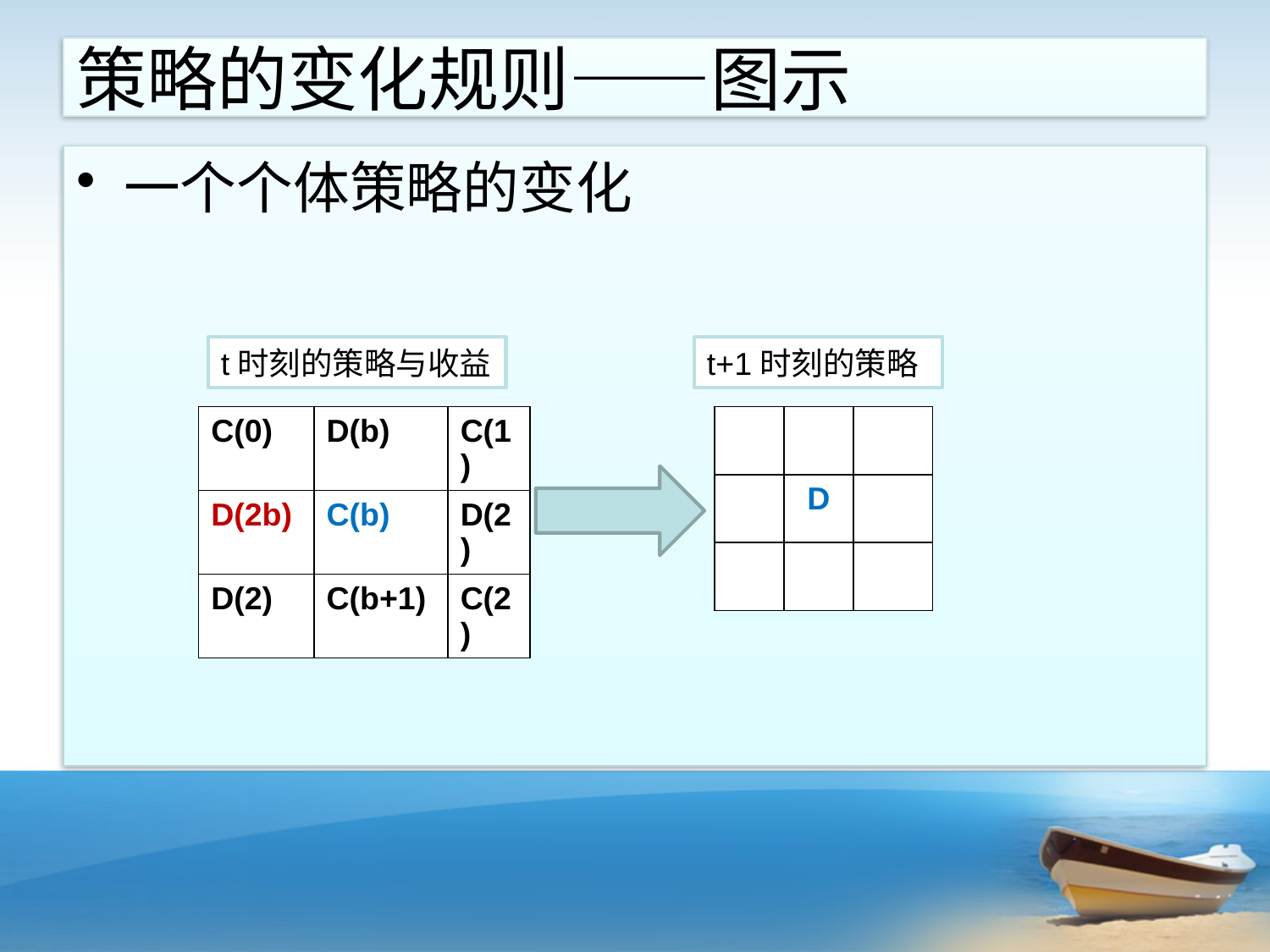

# 策略的变化规则——图示
一个个体策略的变化
t时刻的策略与收益
t+1时刻的策略
| C(0) | D(b) | C(1) |
| --- | --- | --- |
| D(2b) | C(b) | D(2) |
| D(2) | C(b+1) | C(2) |
|  |  |  |
| --- | --- | --- |
|  | D |  |
|  |  |  |